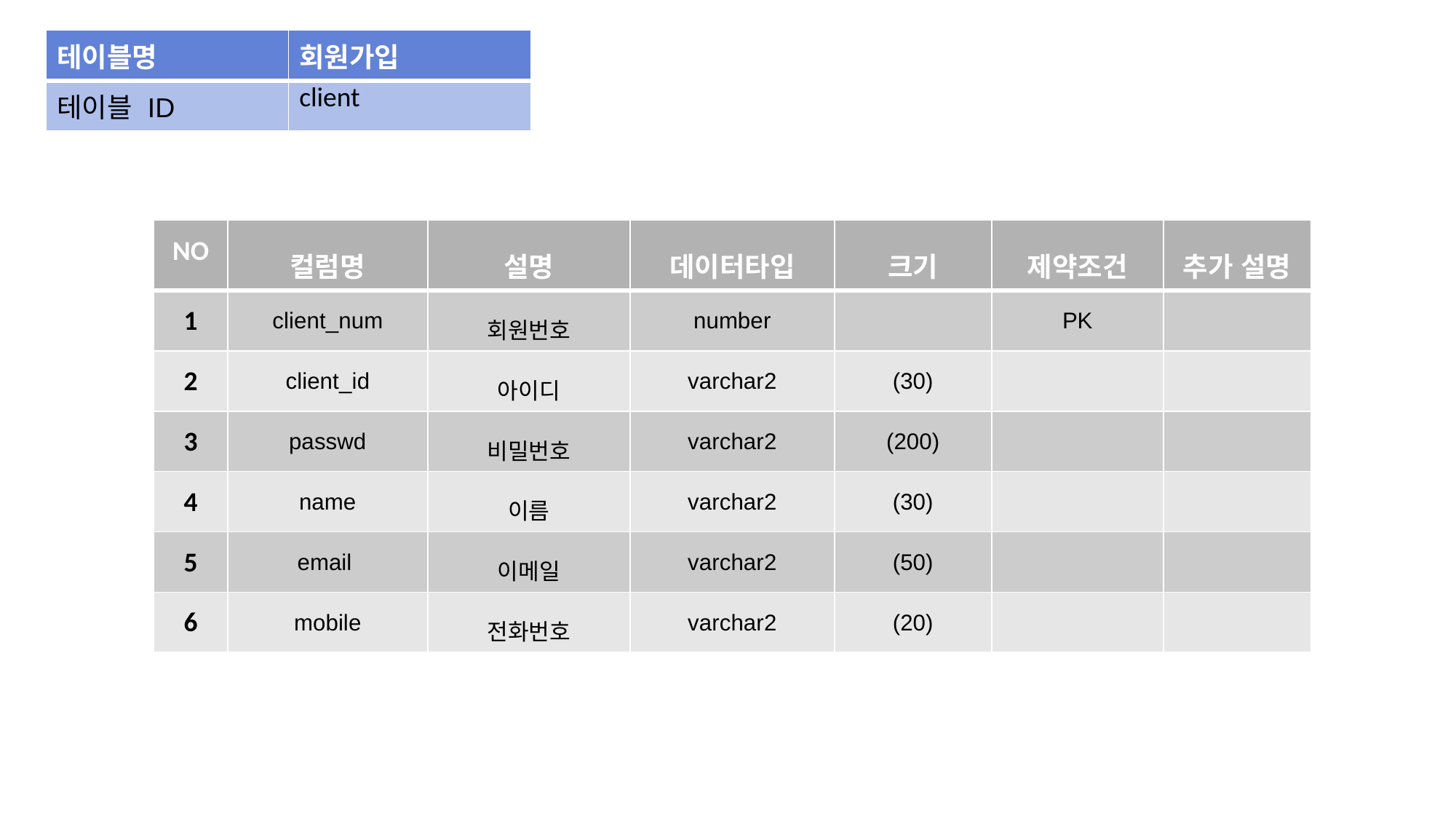

| 테이블명 | 회원가입 |
| --- | --- |
| 테이블 ID | client |
| NO | 컬럼명 | 설명 | 데이터타입 | 크기 | 제약조건 | 추가 설명 |
| --- | --- | --- | --- | --- | --- | --- |
| 1 | client\_num | 회원번호 | number |  | PK |  |
| 2 | client\_id | 아이디 | varchar2 | (30) |  |  |
| 3 | passwd | 비밀번호 | varchar2 | (200) |  |  |
| 4 | name | 이름 | varchar2 | (30) |  |  |
| 5 | email | 이메일 | varchar2 | (50) |  |  |
| 6 | mobile | 전화번호 | varchar2 | (20) |  |  |